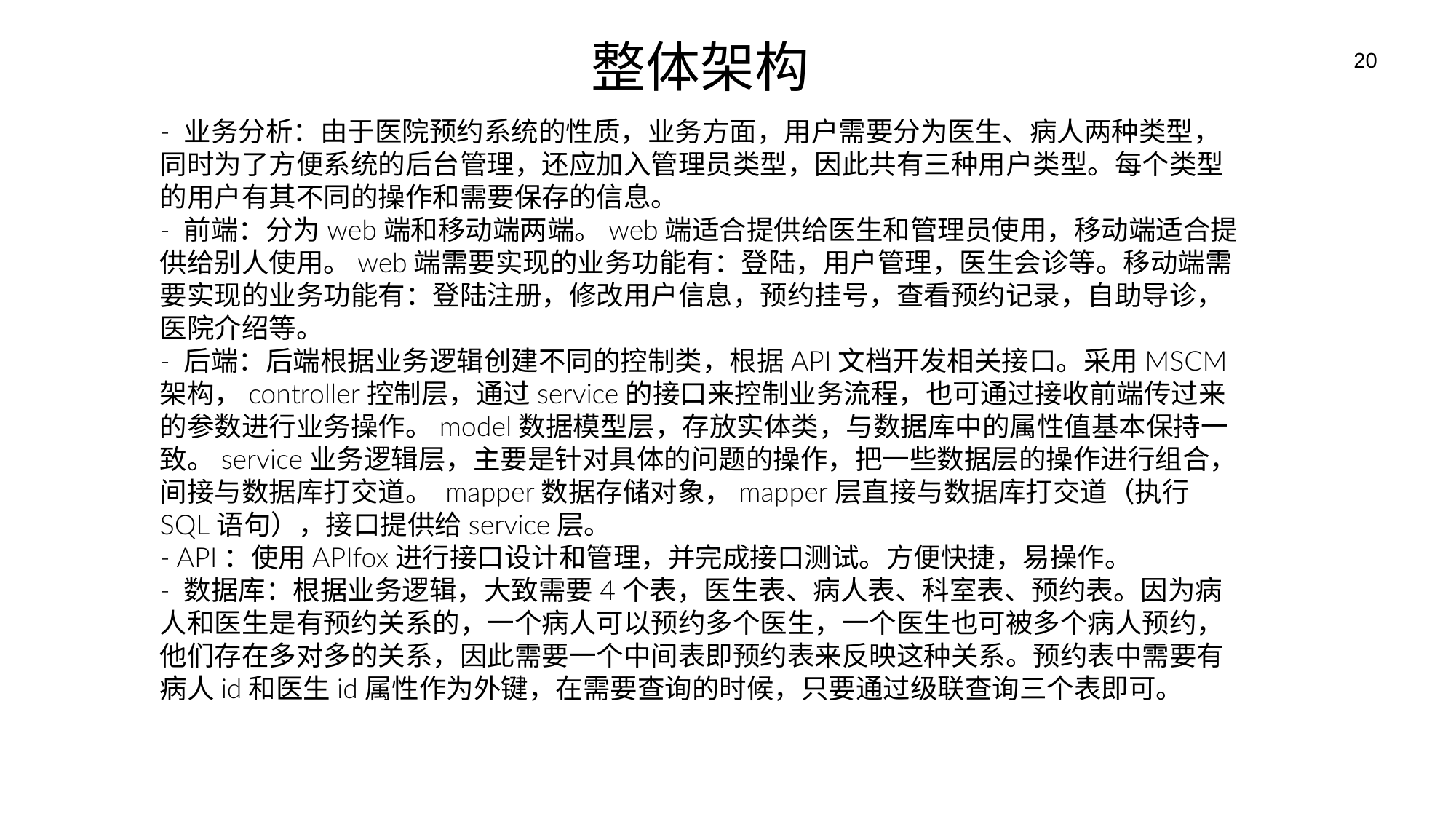

整体架构
- 业务分析：由于医院预约系统的性质，业务方面，用户需要分为医生、病人两种类型，同时为了方便系统的后台管理，还应加入管理员类型，因此共有三种用户类型。每个类型的用户有其不同的操作和需要保存的信息。
- 前端：分为web端和移动端两端。web端适合提供给医生和管理员使用，移动端适合提供给别人使用。web端需要实现的业务功能有：登陆，用户管理，医生会诊等。移动端需要实现的业务功能有：登陆注册，修改用户信息，预约挂号，查看预约记录，自助导诊，医院介绍等。
- 后端：后端根据业务逻辑创建不同的控制类，根据API文档开发相关接口。采用MSCM架构，controller控制层，通过service的接口来控制业务流程，也可通过接收前端传过来的参数进行业务操作。model数据模型层，存放实体类，与数据库中的属性值基本保持一致。service业务逻辑层，主要是针对具体的问题的操作，把一些数据层的操作进行组合，间接与数据库打交道。 mapper数据存储对象，mapper层直接与数据库打交道（执行SQL语句），接口提供给service层。
- API：使用APIfox进行接口设计和管理，并完成接口测试。方便快捷，易操作。
- 数据库：根据业务逻辑，大致需要4个表，医生表、病人表、科室表、预约表。因为病人和医生是有预约关系的，一个病人可以预约多个医生，一个医生也可被多个病人预约，他们存在多对多的关系，因此需要一个中间表即预约表来反映这种关系。预约表中需要有病人id和医生id属性作为外键，在需要查询的时候，只要通过级联查询三个表即可。